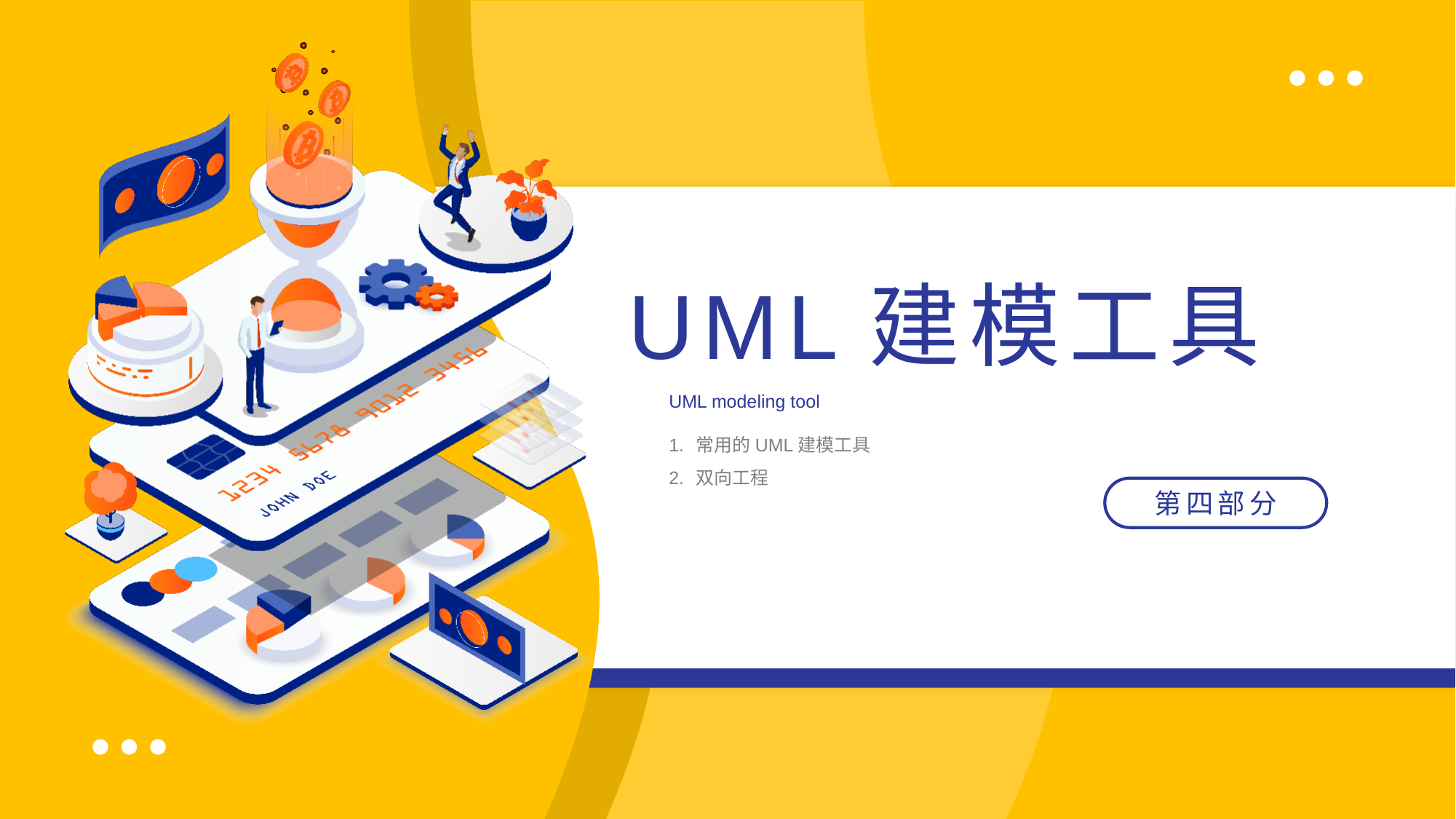

UML建模工具
UML modeling tool
常用的UML建模工具
双向工程
第四部分